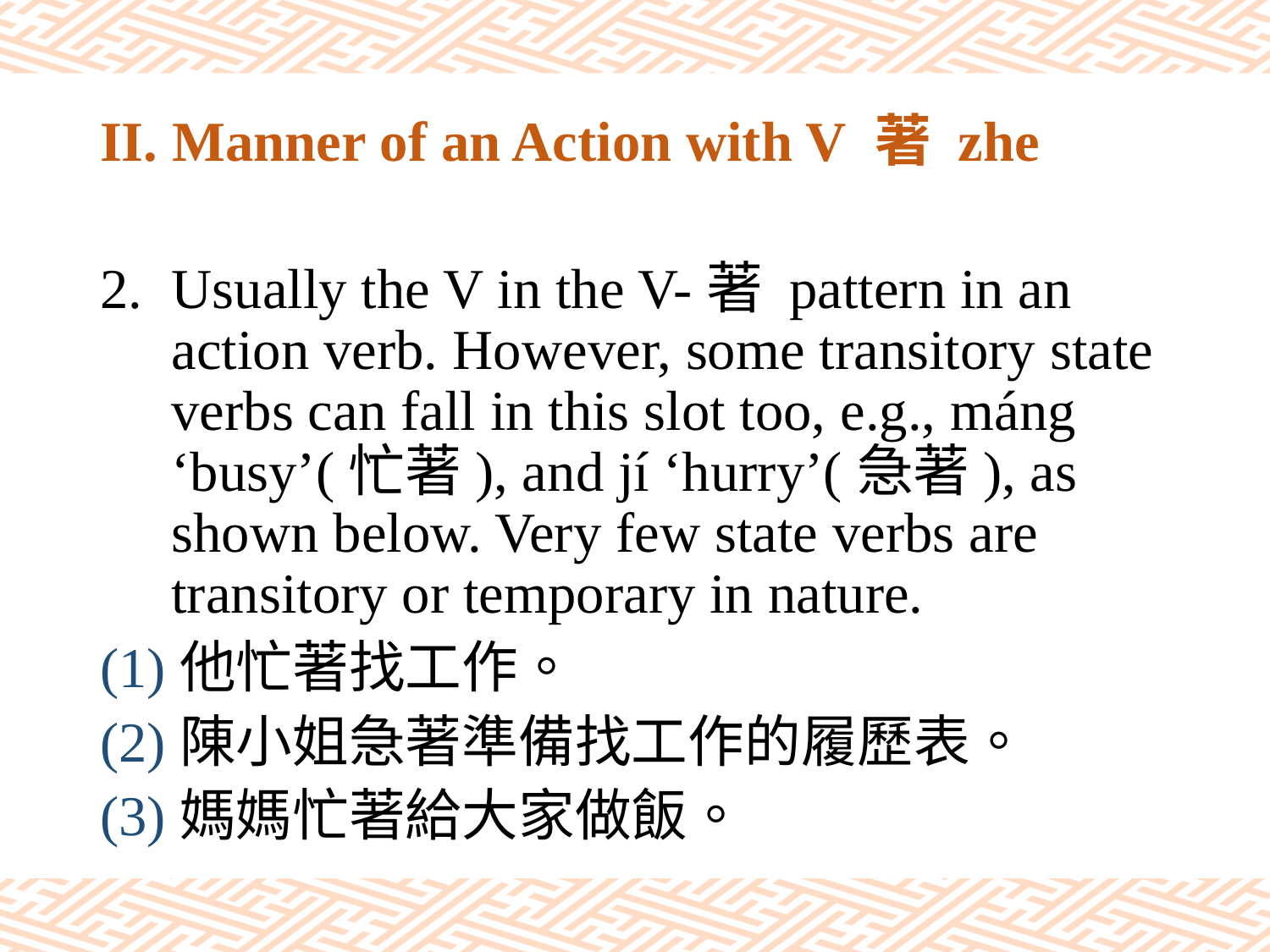

# II. Manner of an Action with V 著 zhe
Usually the V in the V-著 pattern in an action verb. However, some transitory state verbs can fall in this slot too, e.g., máng ‘busy’(忙著), and jí ‘hurry’(急著), as shown below. Very few state verbs are transitory or temporary in nature.
(1)他忙著找工作。
(2)陳小姐急著準備找工作的履歷表。
(3)媽媽忙著給大家做飯。